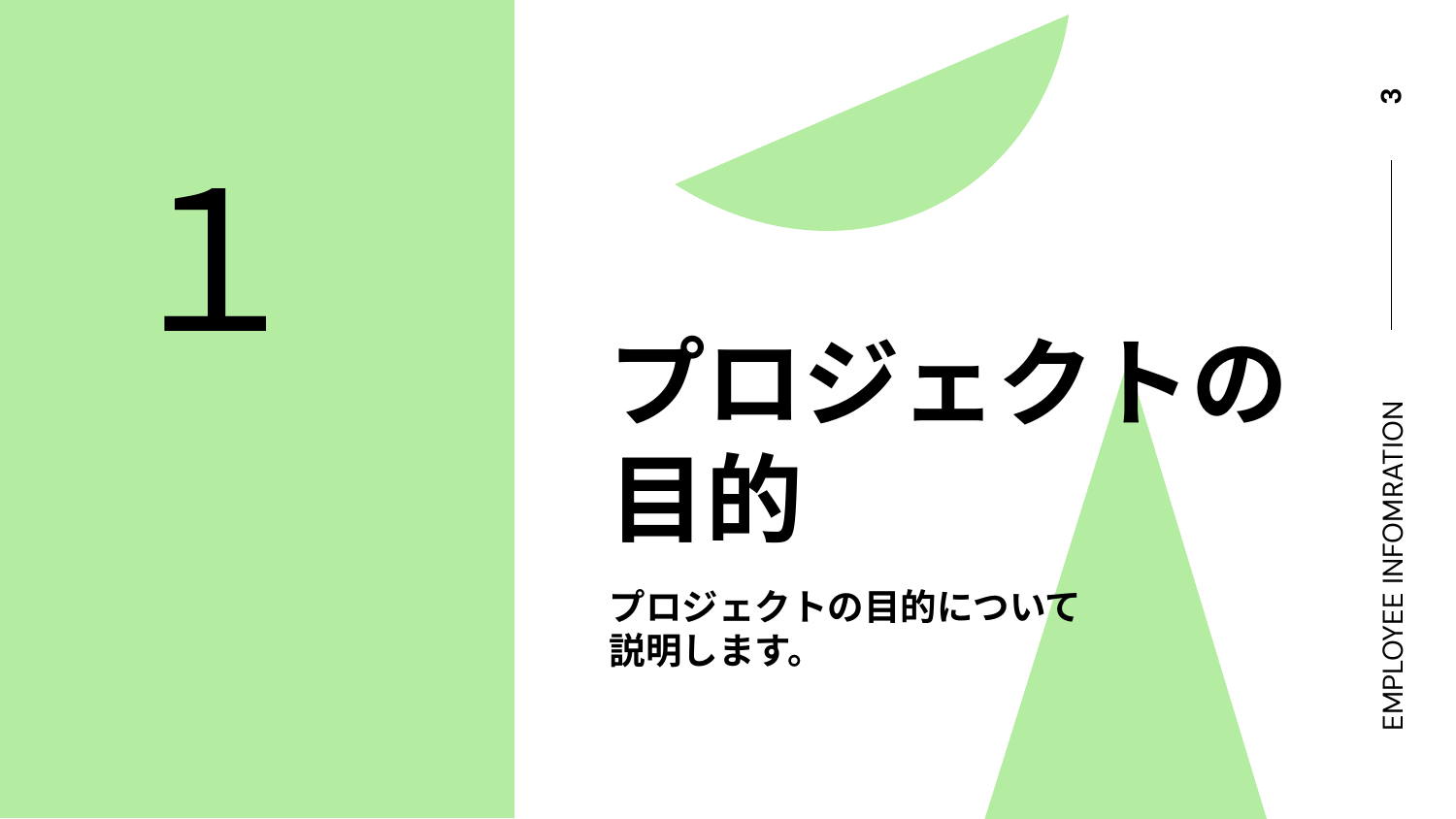

3
１
# プロジェクトの目的
EMPLOYEE INFOMRATION
プロジェクトの目的について説明します。